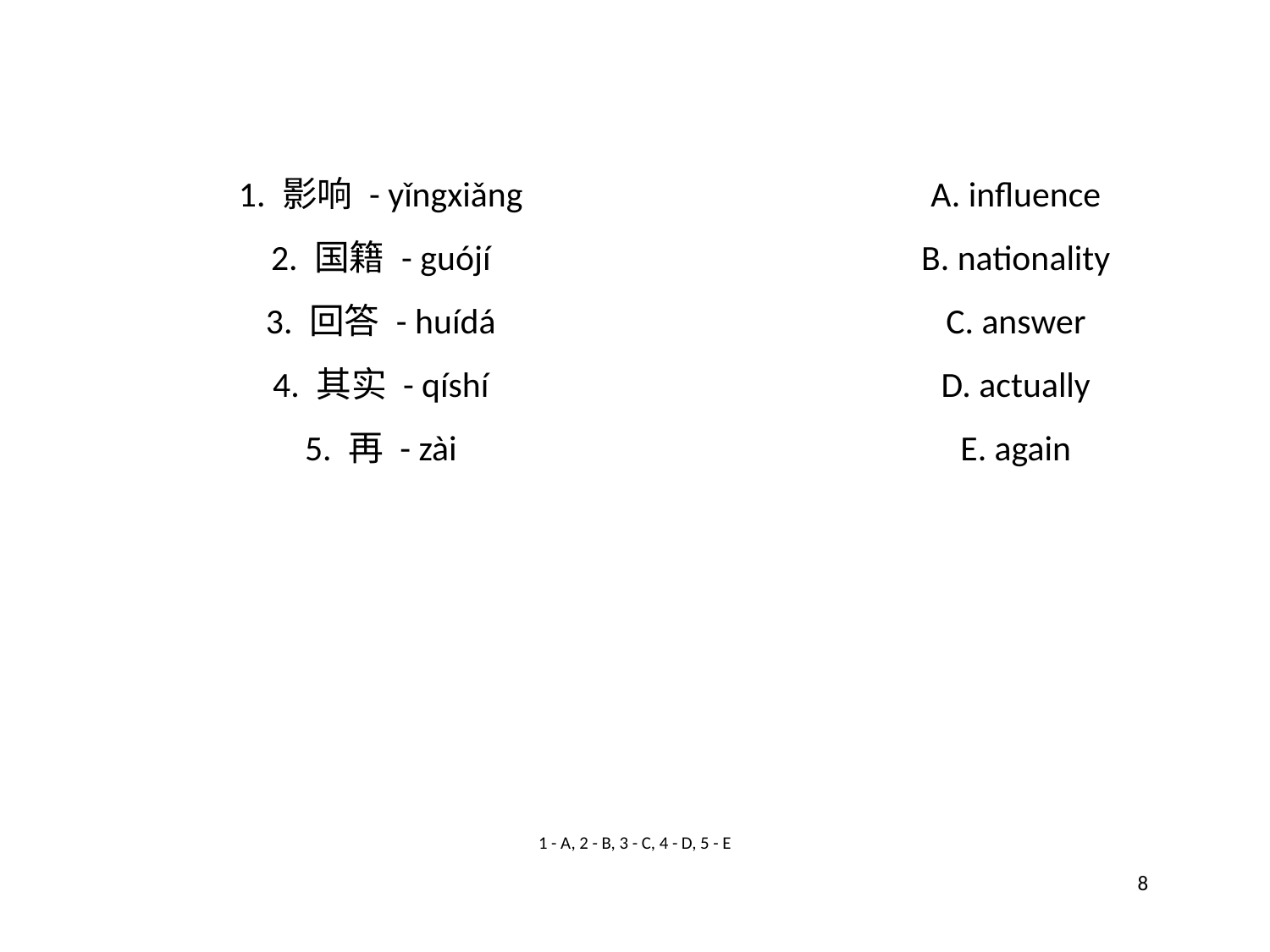

1. 影响 - yǐngxiǎng

A. influence

2. 国籍 - guójí

B. nationality

3. 回答 - huídá

C. answer

4. 其实 - qíshí

D. actually

5. 再 - zài

E. again
1 - A, 2 - B, 3 - C, 4 - D, 5 - E

8